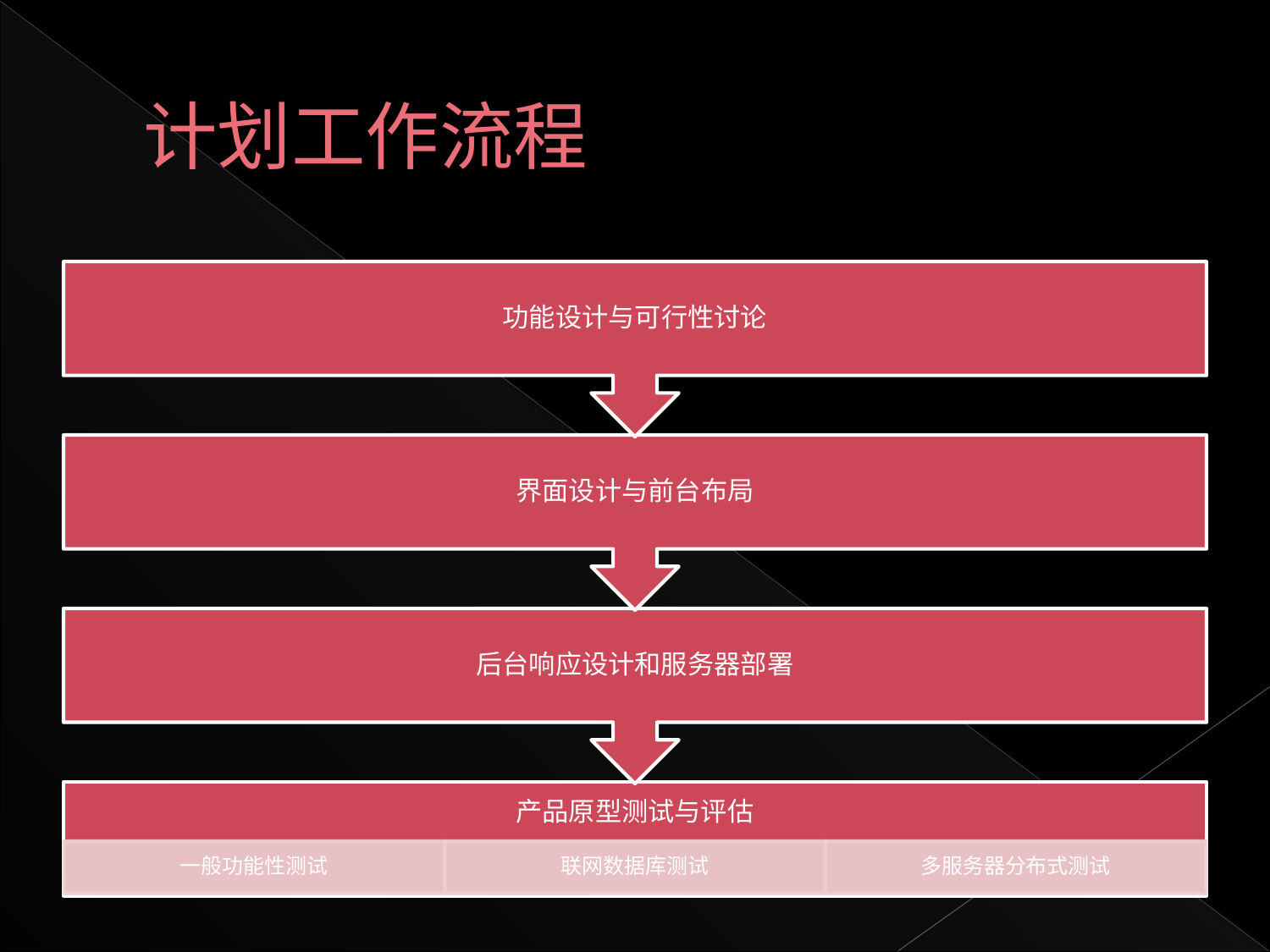

# 计划工作流程
产品原型测试与评估
一般功能性测试
联网数据库测试
多服务器分布式测试
后台响应设计和服务器部署
界面设计与前台布局
功能设计与可行性讨论